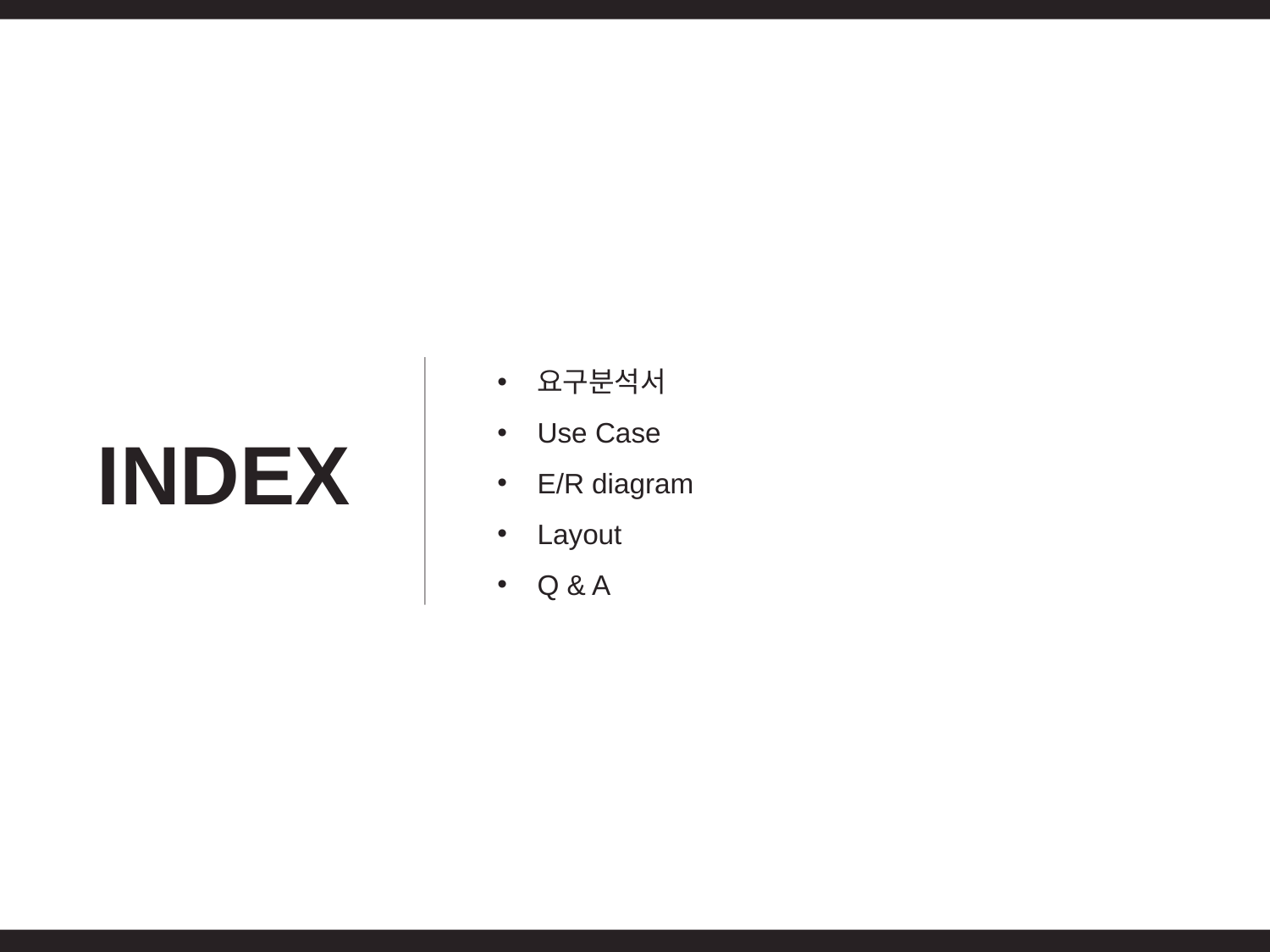

요구분석서
Use Case
E/R diagram
Layout
Q & A
INDEX